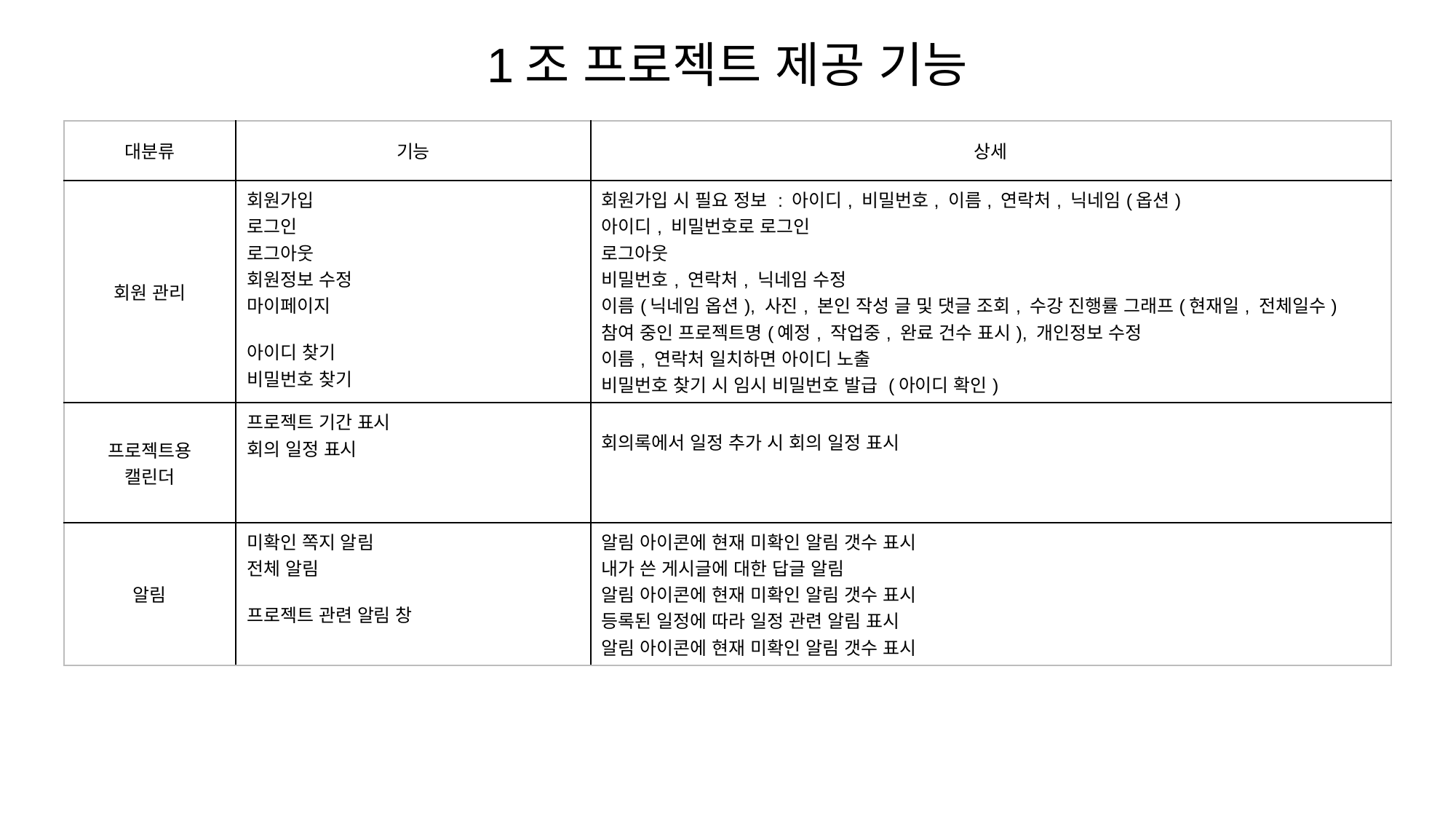

1조 프로젝트 제공 기능
| 대분류 | 기능 | 상세 |
| --- | --- | --- |
| 회원 관리 | 회원가입 로그인 로그아웃 회원정보 수정 마이페이지 아이디 찾기 비밀번호 찾기 | 회원가입 시 필요 정보 : 아이디, 비밀번호, 이름, 연락처, 닉네임(옵션) 아이디, 비밀번호로 로그인 로그아웃 비밀번호, 연락처, 닉네임 수정 이름(닉네임 옵션), 사진, 본인 작성 글 및 댓글 조회, 수강 진행률 그래프(현재일, 전체일수) 참여 중인 프로젝트명(예정, 작업중, 완료 건수 표시), 개인정보 수정 이름, 연락처 일치하면 아이디 노출 비밀번호 찾기 시 임시 비밀번호 발급 (아이디 확인) |
| 프로젝트용 캘린더 | 프로젝트 기간 표시 회의 일정 표시 | 회의록에서 일정 추가 시 회의 일정 표시 |
| 알림 | 미확인 쪽지 알림 전체 알림 프로젝트 관련 알림 창 | 알림 아이콘에 현재 미확인 알림 갯수 표시 내가 쓴 게시글에 대한 답글 알림 알림 아이콘에 현재 미확인 알림 갯수 표시 등록된 일정에 따라 일정 관련 알림 표시 알림 아이콘에 현재 미확인 알림 갯수 표시 |